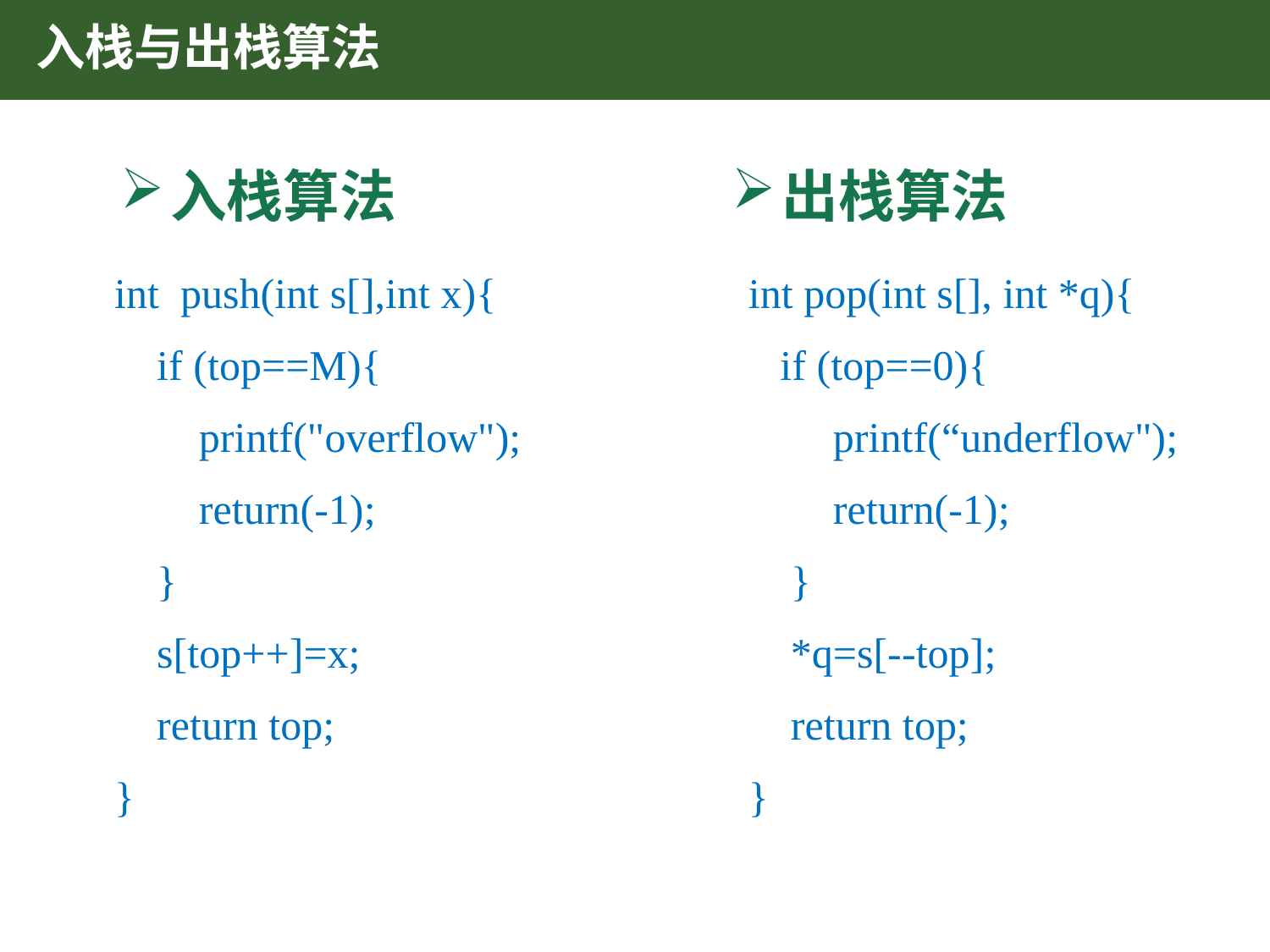

# 入栈与出栈算法
入栈算法
出栈算法
int  push(int s[],int x){
    if (top==M){
        printf("overflow");
        return(-1);
    }
    s[top++]=x;
    return top;
}
int pop(int s[], int *q){
   if (top==0){
        printf(“underflow");
        return(-1);
    }
    *q=s[--top];
    return top;
}